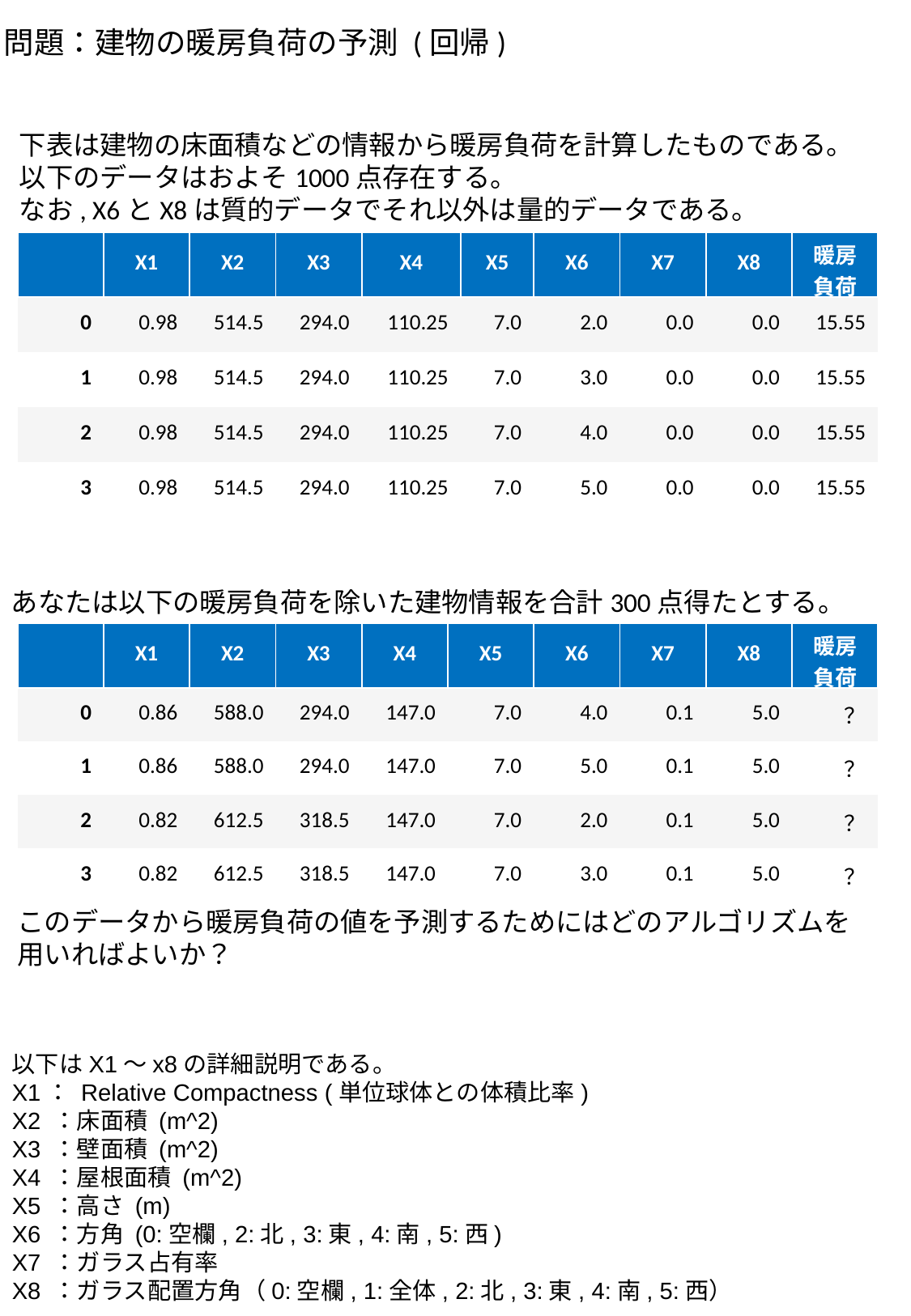

問題：建物の暖房負荷の予測 (回帰)
下表は建物の床面積などの情報から暖房負荷を計算したものである。
以下のデータはおよそ1000点存在する。
なお, X6とX8は質的データでそれ以外は量的データである。
|  | X1 | X2 | X3 | X4 | X5 | X6 | X7 | X8 | 暖房負荷 |
| --- | --- | --- | --- | --- | --- | --- | --- | --- | --- |
| 0 | 0.98 | 514.5 | 294.0 | 110.25 | 7.0 | 2.0 | 0.0 | 0.0 | 15.55 |
| 1 | 0.98 | 514.5 | 294.0 | 110.25 | 7.0 | 3.0 | 0.0 | 0.0 | 15.55 |
| 2 | 0.98 | 514.5 | 294.0 | 110.25 | 7.0 | 4.0 | 0.0 | 0.0 | 15.55 |
| 3 | 0.98 | 514.5 | 294.0 | 110.25 | 7.0 | 5.0 | 0.0 | 0.0 | 15.55 |
あなたは以下の暖房負荷を除いた建物情報を合計300点得たとする。
|  | X1 | X2 | X3 | X4 | X5 | X6 | X7 | X8 | 暖房負荷 |
| --- | --- | --- | --- | --- | --- | --- | --- | --- | --- |
| 0 | 0.86 | 588.0 | 294.0 | 147.0 | 7.0 | 4.0 | 0.1 | 5.0 | ？ |
| 1 | 0.86 | 588.0 | 294.0 | 147.0 | 7.0 | 5.0 | 0.1 | 5.0 | ？ |
| 2 | 0.82 | 612.5 | 318.5 | 147.0 | 7.0 | 2.0 | 0.1 | 5.0 | ？ |
| 3 | 0.82 | 612.5 | 318.5 | 147.0 | 7.0 | 3.0 | 0.1 | 5.0 | ？ |
このデータから暖房負荷の値を予測するためにはどのアルゴリズムを
用いればよいか？
以下はX1～x8の詳細説明である。
X1： Relative Compactness (単位球体との体積比率) 
X2 ：床面積 (m^2)
X3 ：壁面積 (m^2)
X4 ：屋根面積 (m^2)
X5 ：高さ (m)
X6 ：方角 (0:空欄, 2:北, 3:東, 4:南, 5:西) 
X7 ：ガラス占有率 
X8 ：ガラス配置方角（0:空欄, 1:全体, 2:北, 3:東, 4:南, 5:西）